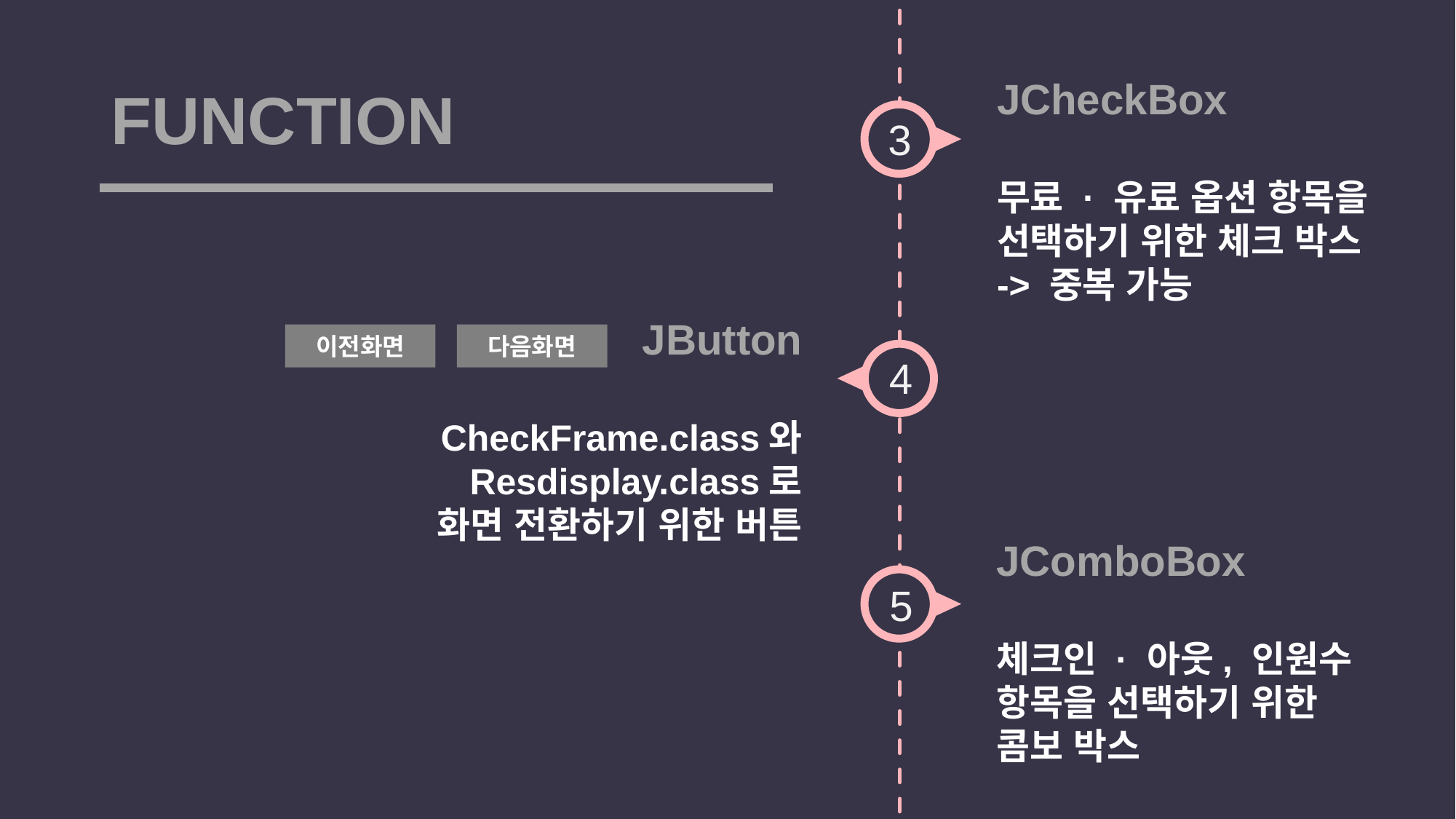

# FUNCTION
JCheckBox

무료 · 유료 옵션 항목을
선택하기 위한 체크 박스
-> 중복 가능

3

JButton

CheckFrame.class와 Resdisplay.class로
화면 전환하기 위한 버튼

이전화면
다음화면

4
JComboBox

체크인 · 아웃, 인원수
항목을 선택하기 위한
콤보 박스

5